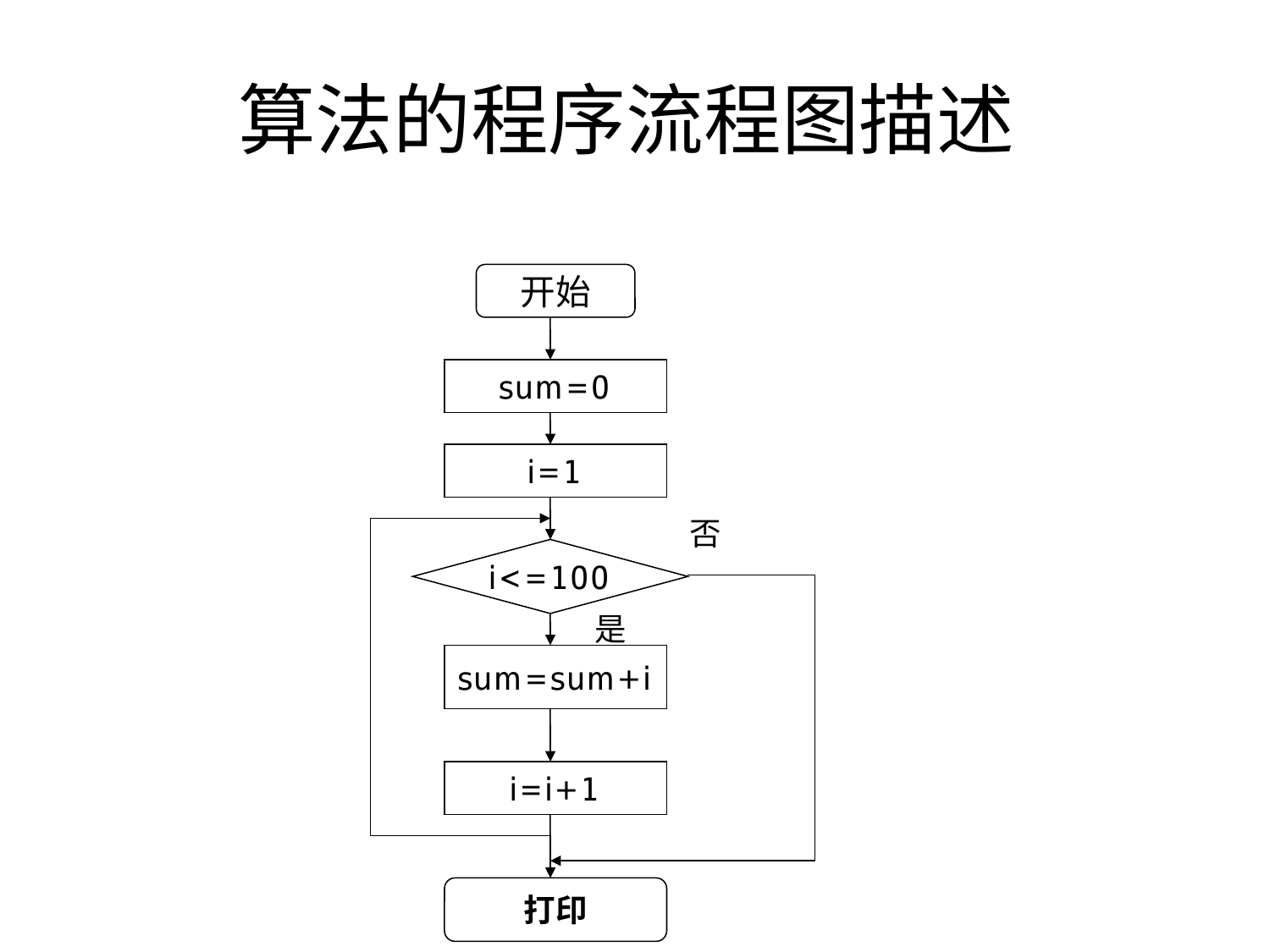

# 算法的程序流程图描述
开始

sum=0

i=1

否

i<=100

是

sum=sum+i

i=i+1

打印